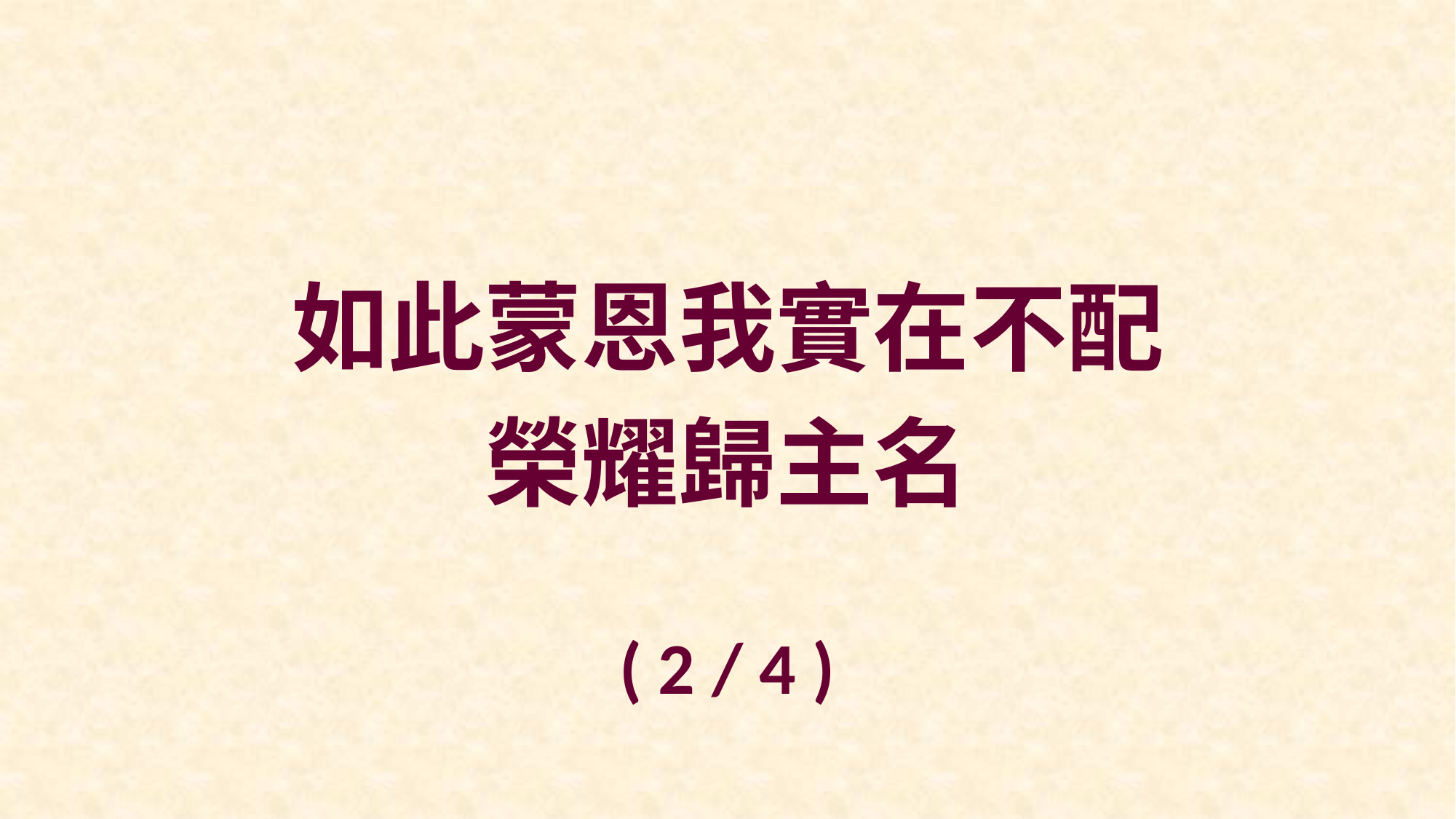

如此蒙恩我實在不配
榮耀歸主名
( 2 / 4 )